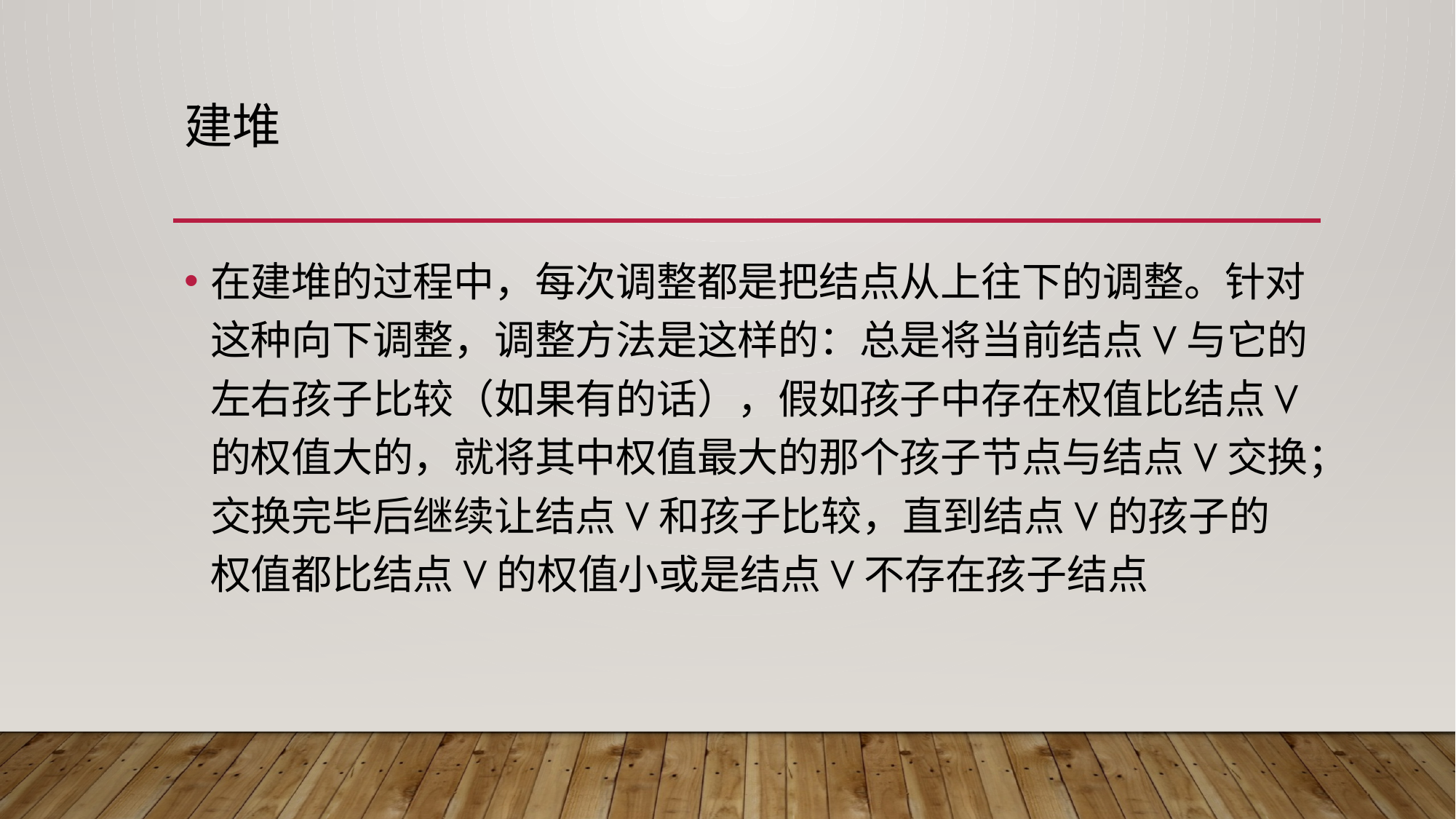

# 建堆
在建堆的过程中，每次调整都是把结点从上往下的调整。针对这种向下调整，调整方法是这样的：总是将当前结点V与它的左右孩子比较（如果有的话），假如孩子中存在权值比结点V的权值大的，就将其中权值最大的那个孩子节点与结点V交换；交换完毕后继续让结点V和孩子比较，直到结点V的孩子的权值都比结点V的权值小或是结点V不存在孩子结点